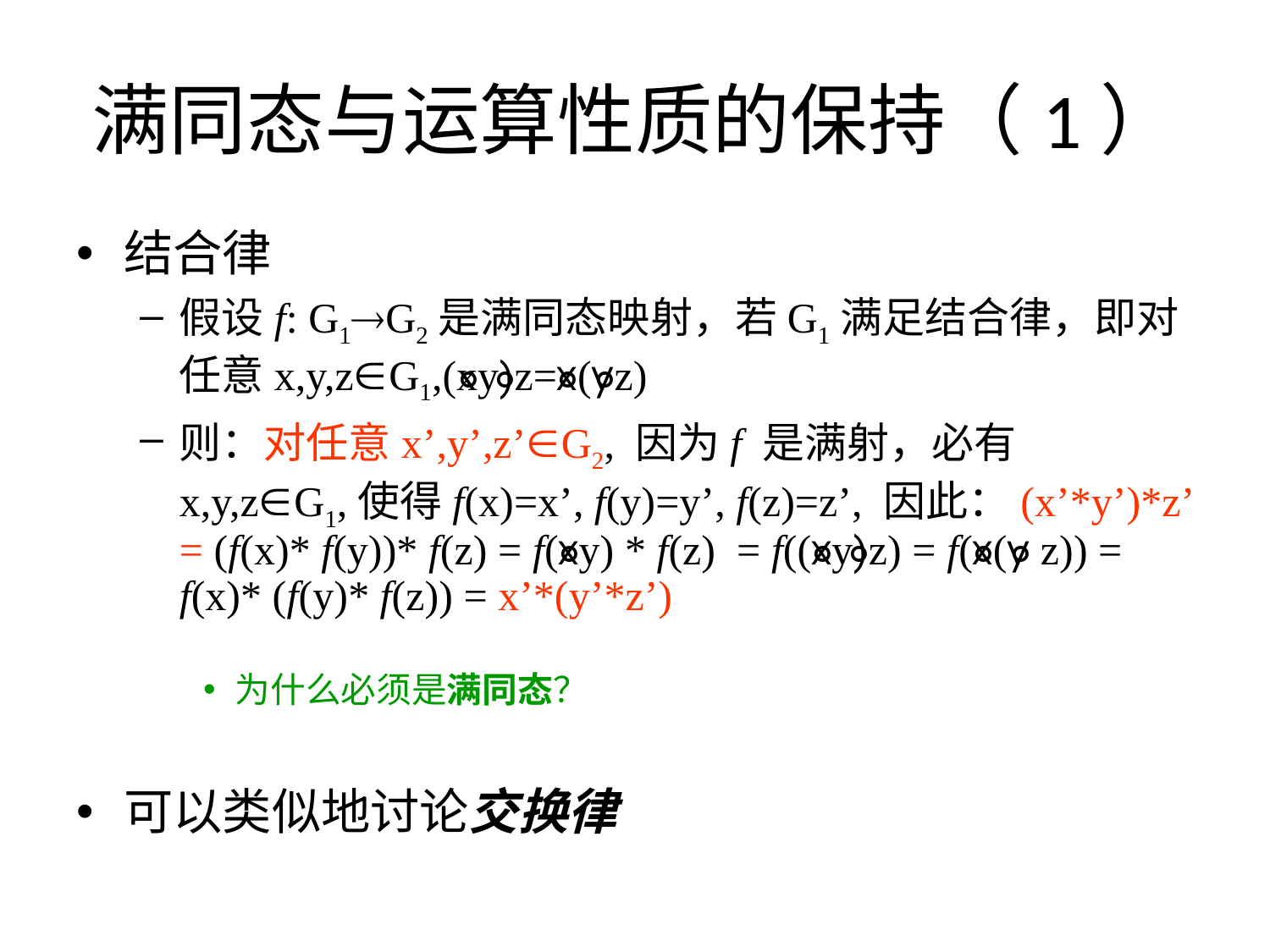

# 满同态与运算性质的保持（1）
结合律
假设f: G1→G2是满同态映射，若G1满足结合律，即对任意x,y,z∈G1,(x⃘y)⃘z=x⃘(y⃘z)
则：对任意x’,y’,z’∈G2, 因为f 是满射，必有x,y,z∈G1,使得f(x)=x’, f(y)=y’, f(z)=z’, 因此：(x’*y’)*z’ = (f(x)* f(y))* f(z) = f(x⃘y) * f(z)  = f((x⃘y)⃘z) = f(x⃘(y⃘ z)) = f(x)* (f(y)* f(z)) = x’*(y’*z’)

为什么必须是满同态？

可以类似地讨论交换律